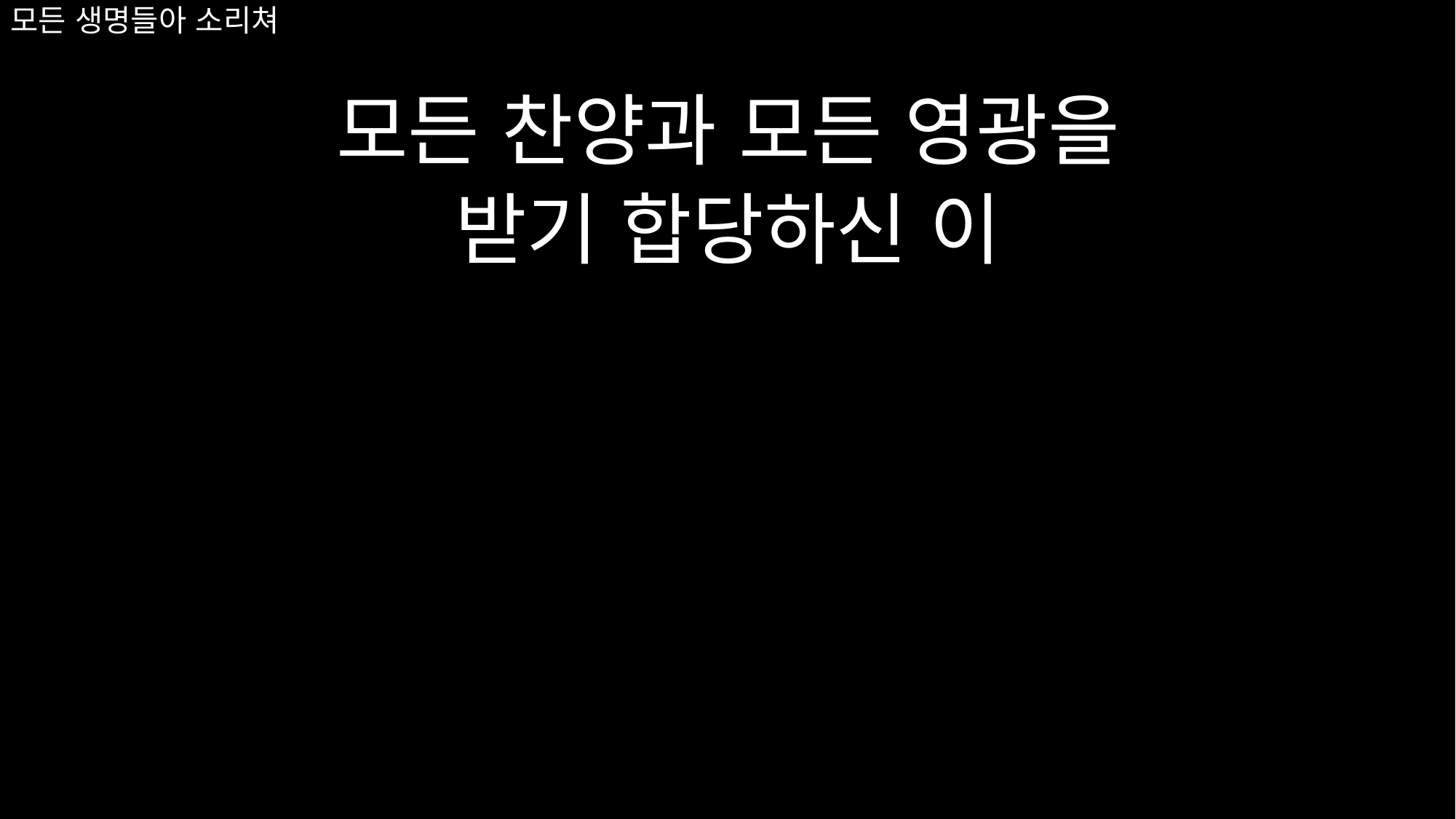

모든 찬양과 모든 영광을
받기 합당하신 이

# 모든 생명들아 소리쳐